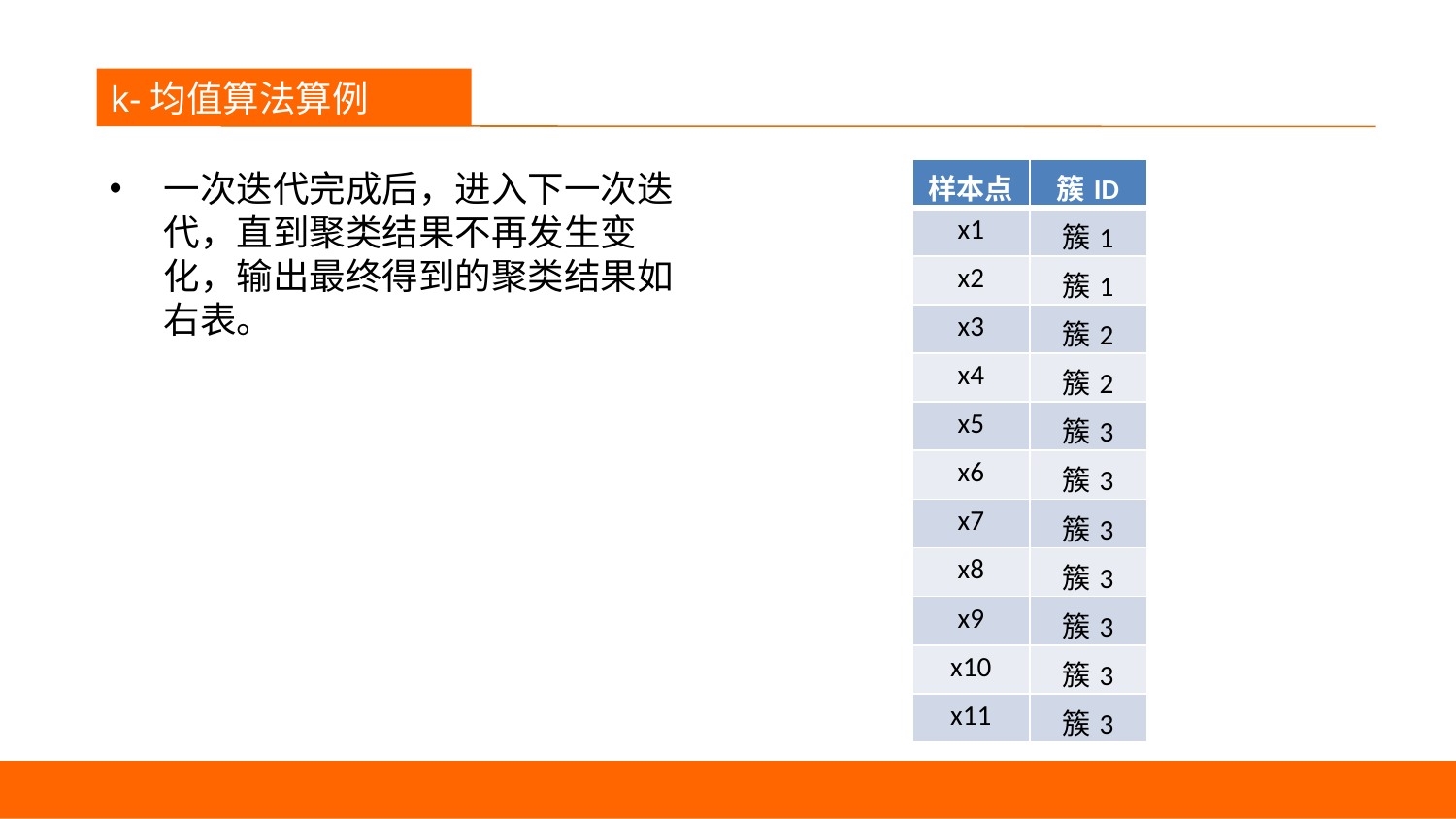

k-均值算法算例
| 样本点 | 簇ID |
| --- | --- |
| x1 | 簇1 |
| x2 | 簇1 |
| x3 | 簇2 |
| x4 | 簇2 |
| x5 | 簇3 |
| x6 | 簇3 |
| x7 | 簇3 |
| x8 | 簇3 |
| x9 | 簇3 |
| x10 | 簇3 |
| x11 | 簇3 |
一次迭代完成后，进入下一次迭代，直到聚类结果不再发生变化，输出最终得到的聚类结果如右表。